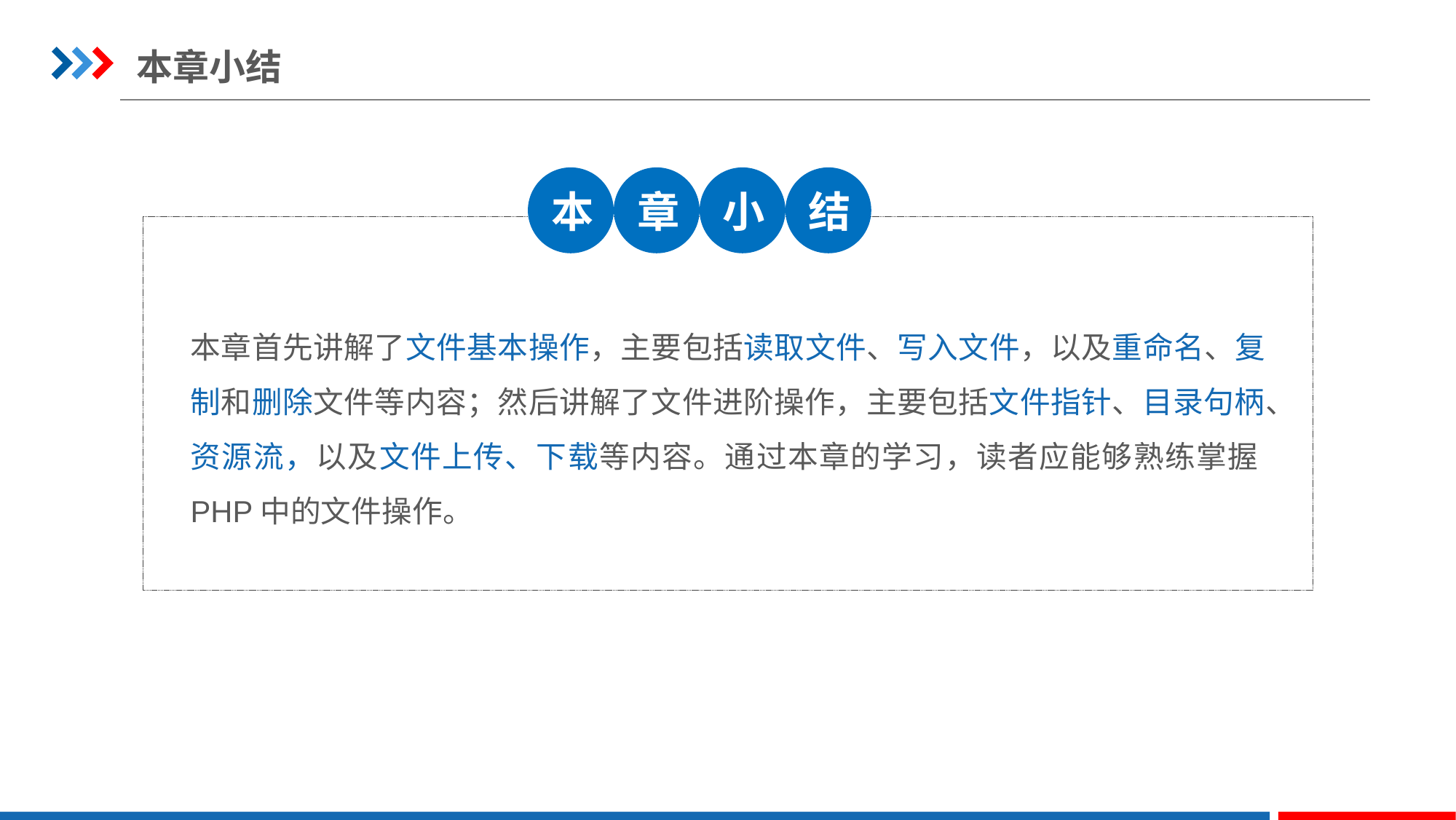

本章小结
本
章
小
结

本章首先讲解了文件基本操作，主要包括读取文件、写入文件，以及重命名、复制和删除文件等内容；然后讲解了文件进阶操作，主要包括文件指针、目录句柄、资源流，以及文件上传、下载等内容。通过本章的学习，读者应能够熟练掌握PHP中的文件操作。